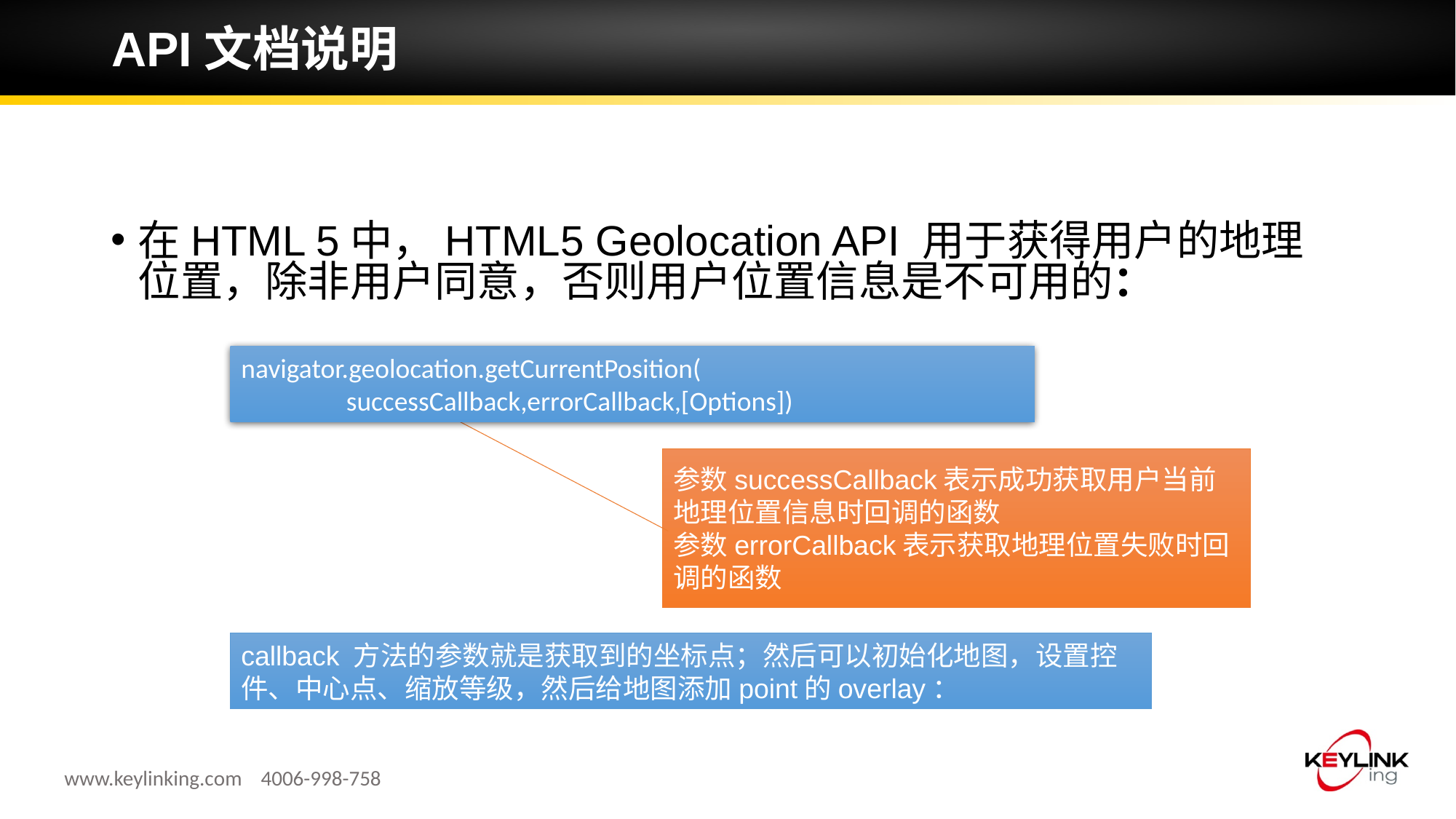

# API文档说明
在HTML 5中，HTML5 Geolocation API 用于获得用户的地理位置，除非用户同意，否则用户位置信息是不可用的：

navigator.geolocation.getCurrentPosition(
                 successCallback,errorCallback,[Options])
参数successCallback表示成功获取用户当前地理位置信息时回调的函数
参数errorCallback表示获取地理位置失败时回调的函数
callback 方法的参数就是获取到的坐标点；然后可以初始化地图，设置控件、中心点、缩放等级，然后给地图添加point的overlay：